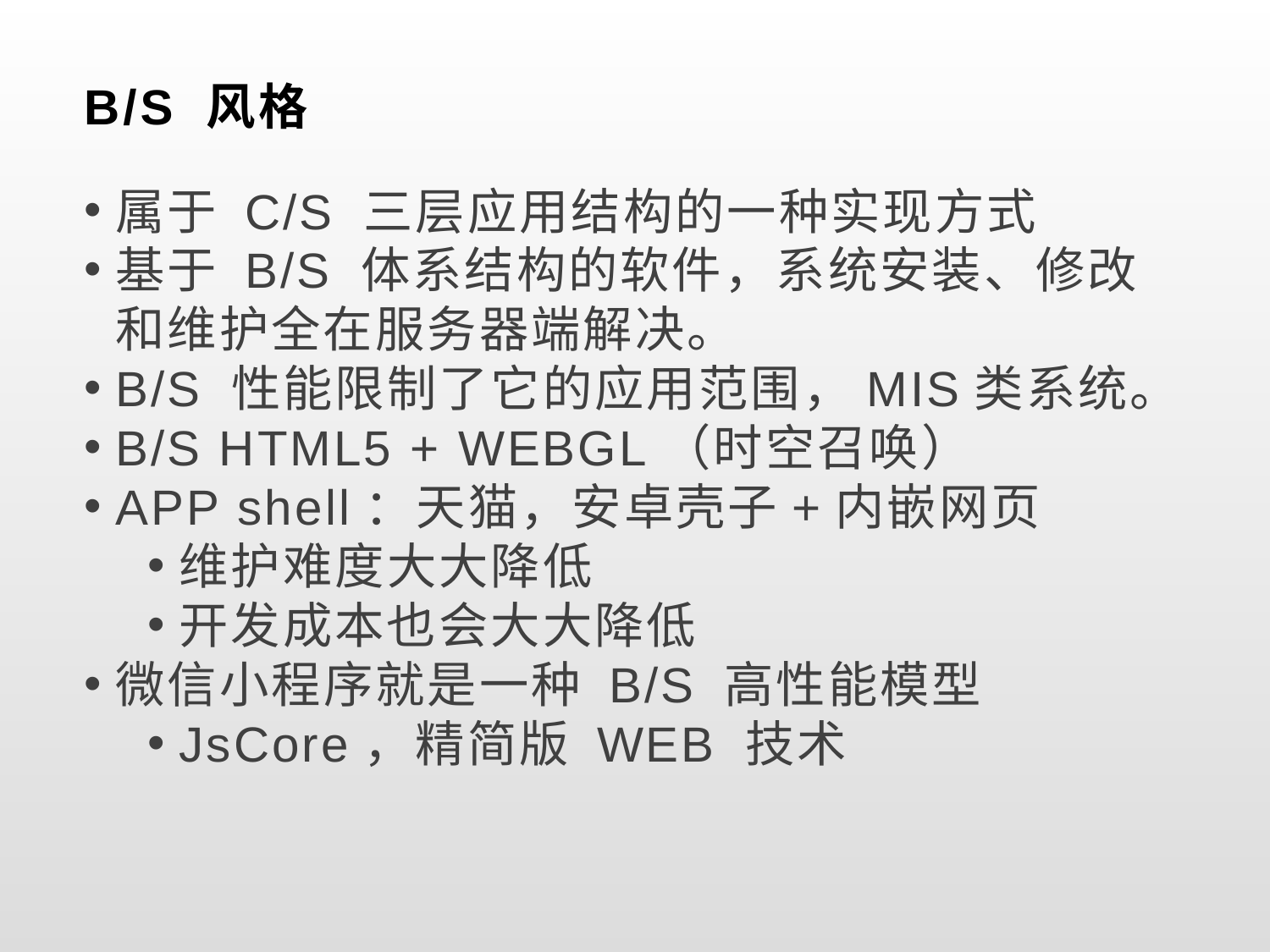

# B/S 风格
属于 C/S 三层应用结构的一种实现方式
基于 B/S 体系结构的软件，系统安装、修改和维护全在服务器端解决。
B/S 性能限制了它的应用范围，MIS类系统。
B/S HTML5 + WEBGL（时空召唤）
APP shell：天猫，安卓壳子+内嵌网页
维护难度大大降低
开发成本也会大大降低
微信小程序就是一种 B/S 高性能模型
JsCore，精简版 WEB 技术